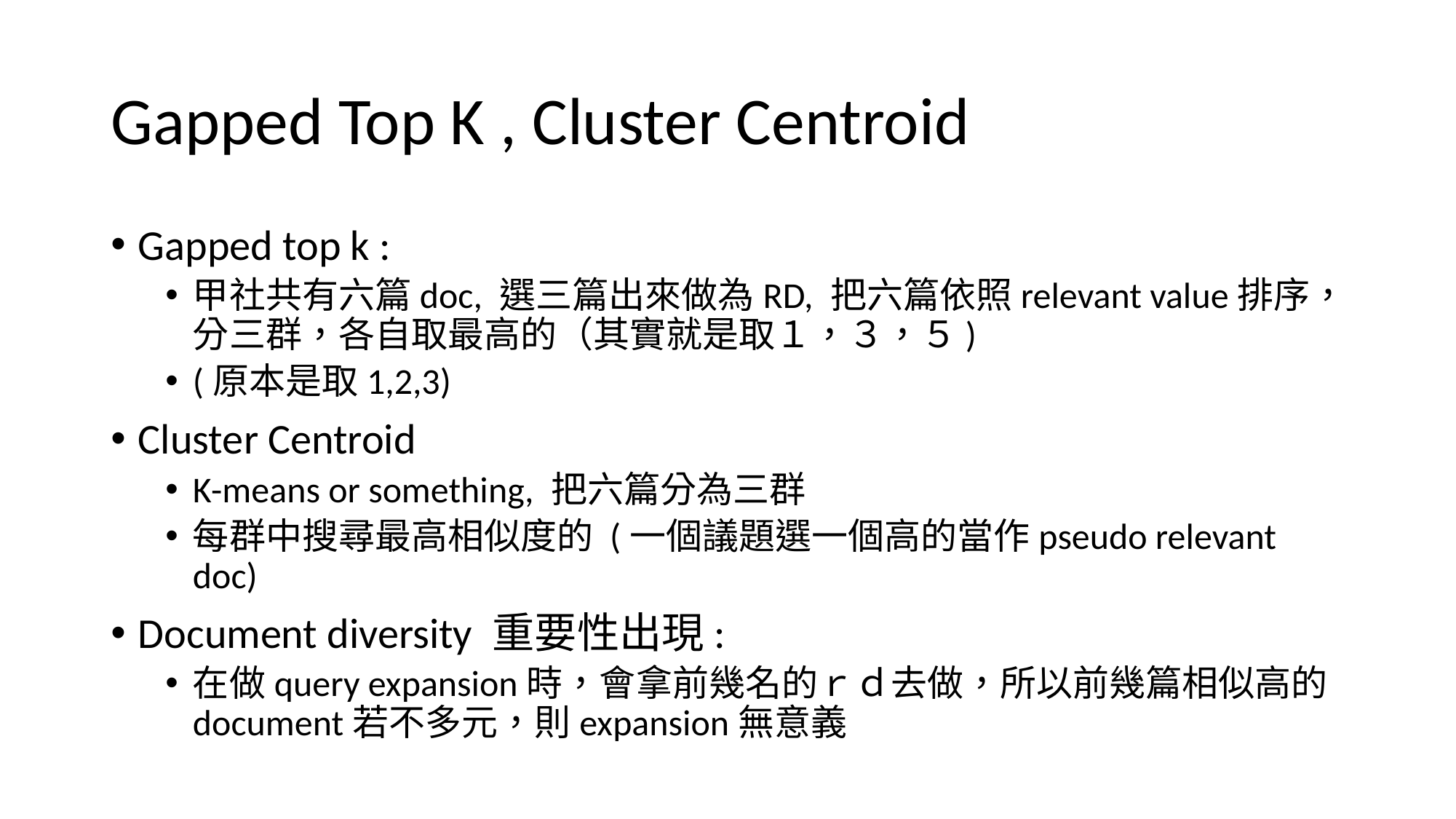

# Gapped Top K , Cluster Centroid
Gapped top k :
甲社共有六篇doc, 選三篇出來做為RD, 把六篇依照relevant value排序，分三群，各自取最高的（其實就是取１，３，５)
(原本是取1,2,3)
Cluster Centroid
K-means or something, 把六篇分為三群
每群中搜尋最高相似度的 (一個議題選一個高的當作pseudo relevant doc)
Document diversity 重要性出現:
在做query expansion時，會拿前幾名的ｒｄ去做，所以前幾篇相似高的document若不多元，則expansion無意義